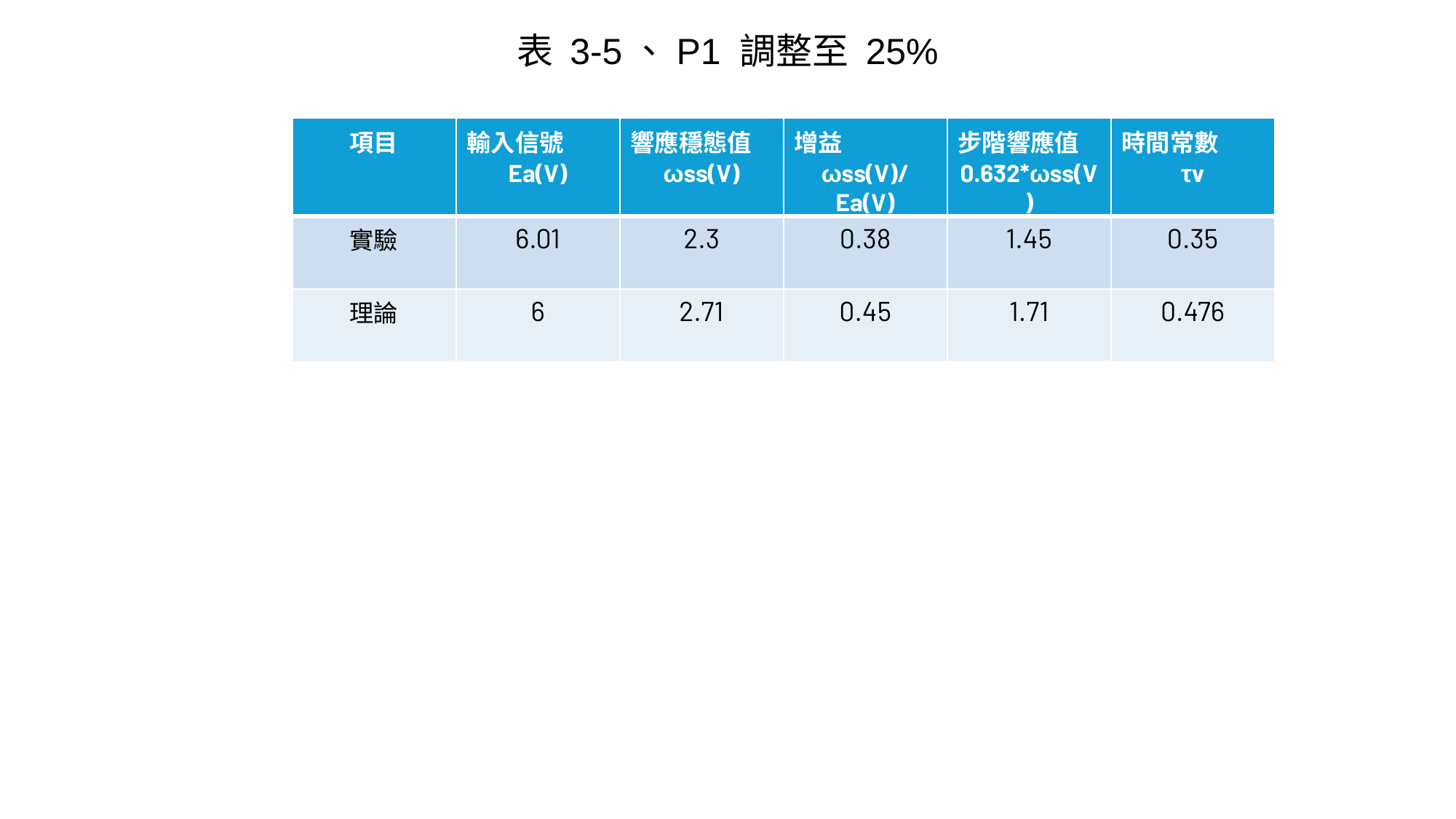

表 3-5、P1 調整至 25%
| 項目 | 輸入信號 Ea(V) | 響應穩態值 ωss(V) | 增益 ωss(V)/Ea(V) | 步階響應值 0.632\*ωss(V) | 時間常數 τv |
| --- | --- | --- | --- | --- | --- |
| 實驗 | 6.01 | 2.3 | 0.38 | 1.45 | 0.35 |
| 理論 | 6 | 2.71 | 0.45 | 1.71 | 0.476 |